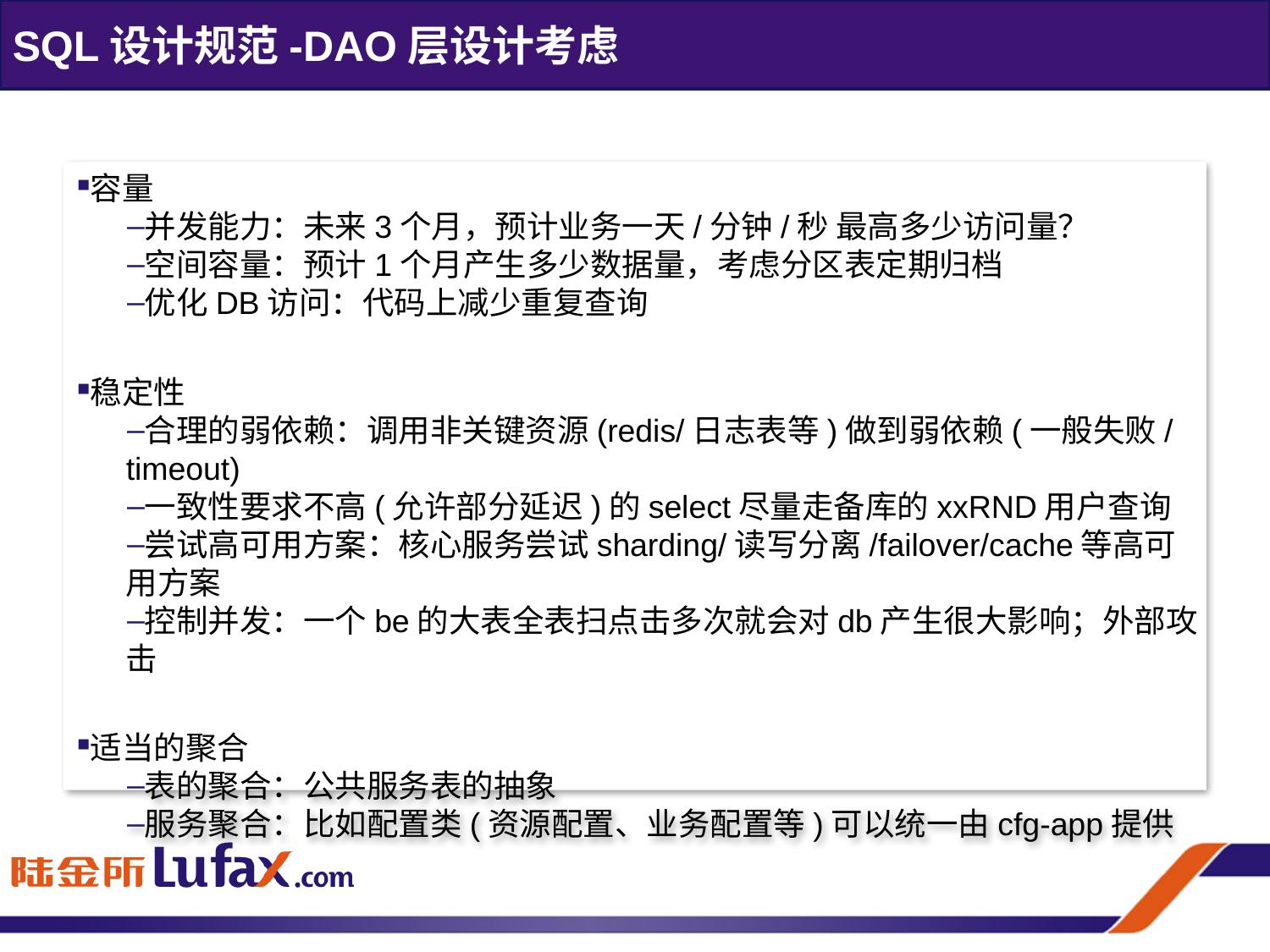

SQL设计规范-DAO层设计考虑
容量
并发能力：未来3个月，预计业务一天/分钟/秒 最高多少访问量？
空间容量：预计1个月产生多少数据量，考虑分区表定期归档
优化DB访问：代码上减少重复查询

稳定性
合理的弱依赖：调用非关键资源(redis/日志表等)做到弱依赖(一般失败/timeout)
一致性要求不高(允许部分延迟)的select尽量走备库的xxRND用户查询
尝试高可用方案：核心服务尝试sharding/读写分离/failover/cache等高可用方案
控制并发：一个be的大表全表扫点击多次就会对db产生很大影响；外部攻击

适当的聚合
表的聚合：公共服务表的抽象
服务聚合：比如配置类(资源配置、业务配置等)可以统一由cfg-app提供